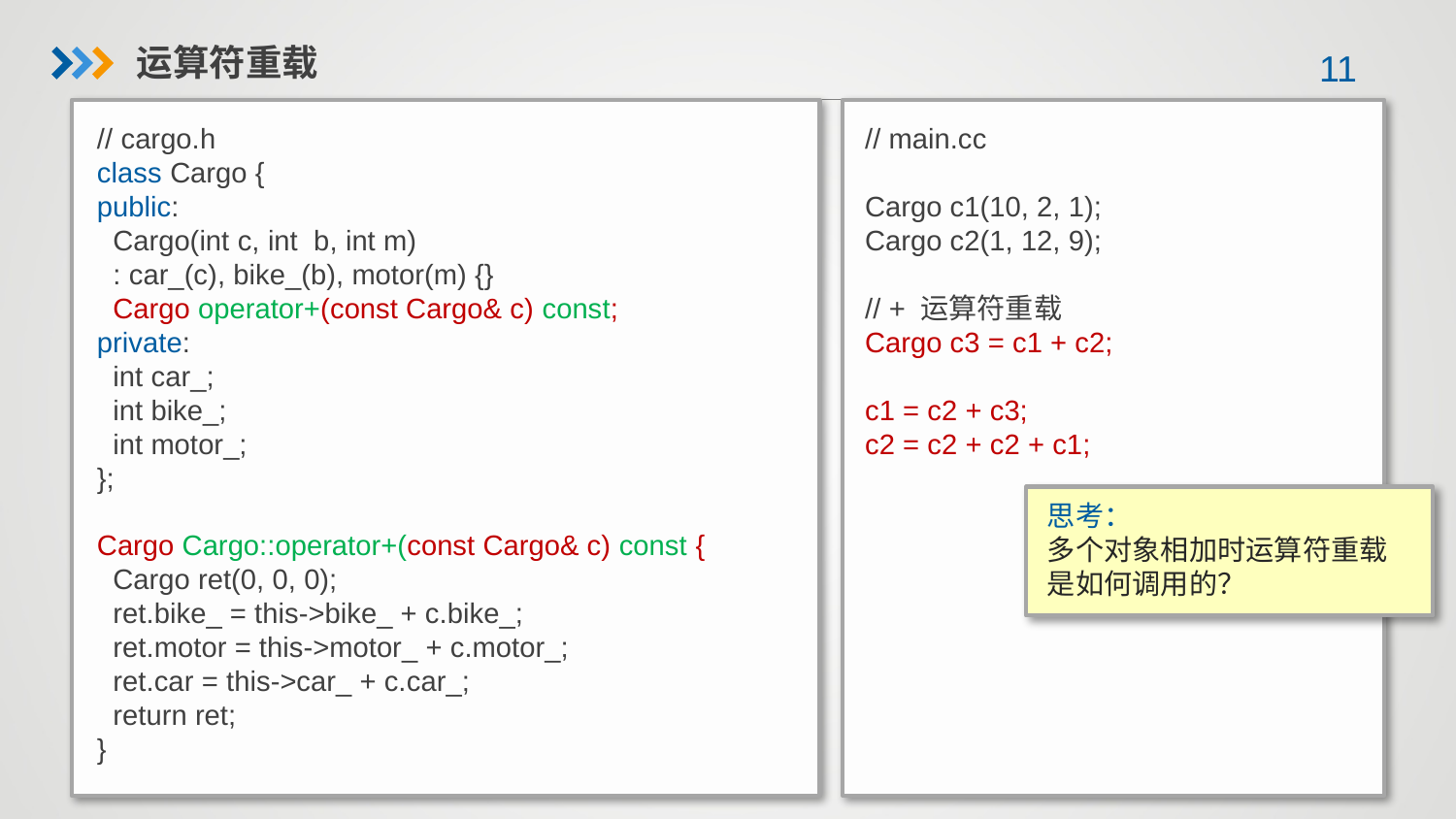

运算符重载

// cargo.h
class Cargo {
public:
  Cargo(int c, int  b, int m)
  : car_(c), bike_(b), motor(m) {}
  Cargo operator+(const Cargo& c) const;
private:
  int car_;
  int bike_;
  int motor_;
};

Cargo Cargo::operator+(const Cargo& c) const {
  Cargo ret(0, 0, 0);
  ret.bike_ = this->bike_ + c.bike_;
  ret.motor = this->motor_ + c.motor_;
  ret.car = this->car_ + c.car_;
  return ret;
}

// main.cc

Cargo c1(10, 2, 1);
Cargo c2(1, 12, 9);

// + 运算符重载
Cargo c3 = c1 + c2;

c1 = c2 + c3;
c2 = c2 + c2 + c1;

思考：
多个对象相加时运算符重载是如何调用的？